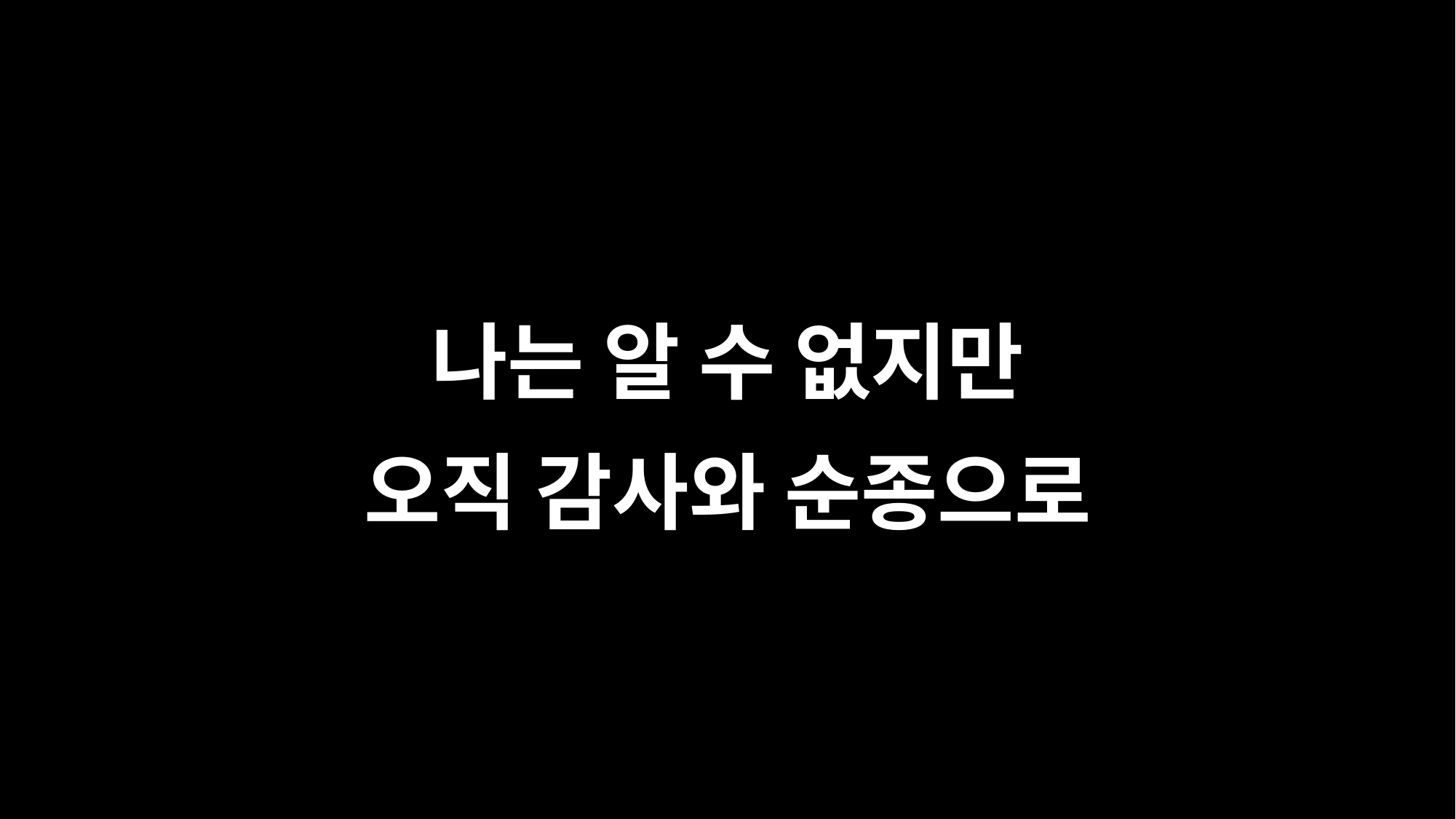

나는 알 수 없지만
오직 감사와 순종으로